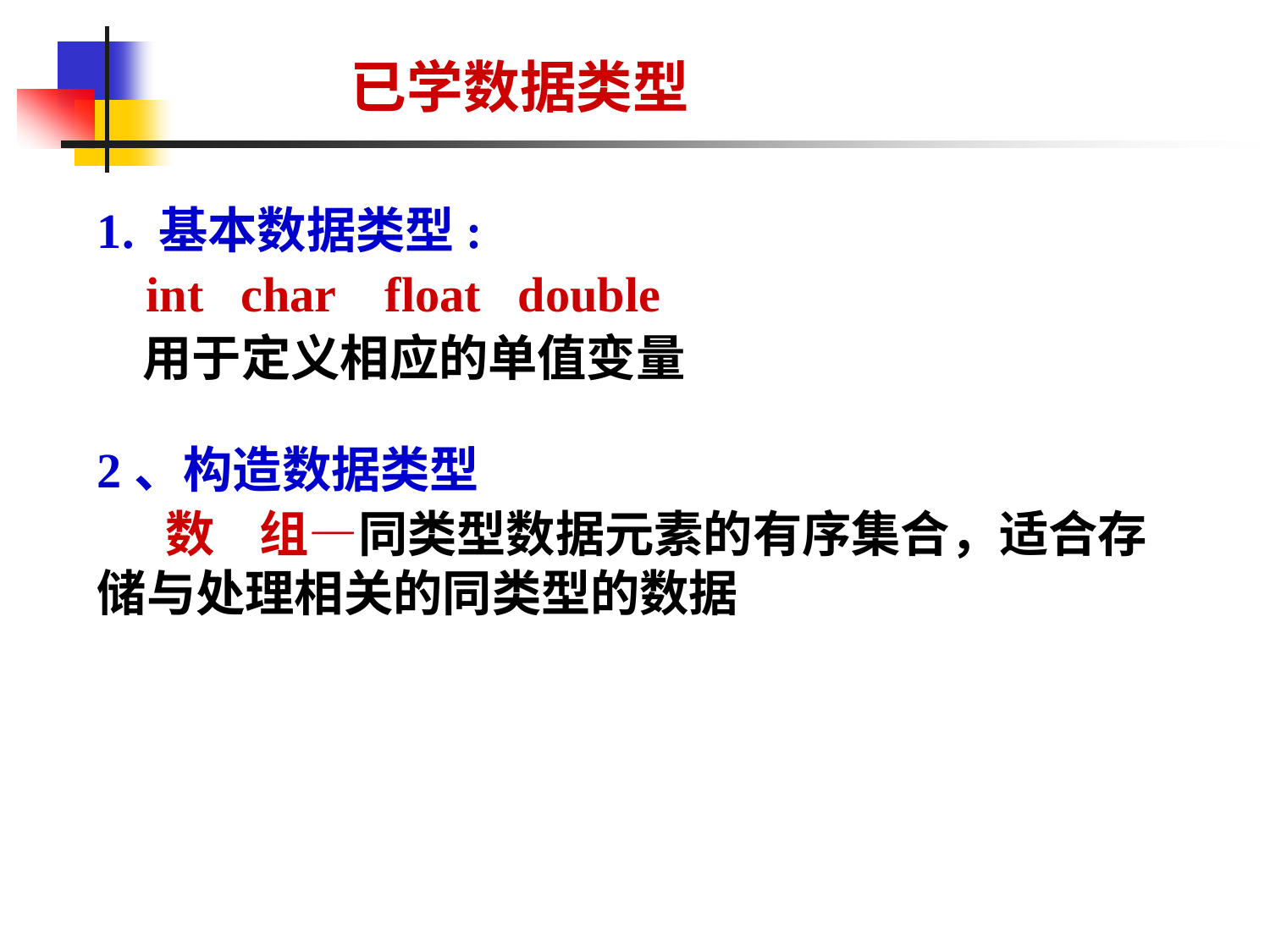

# 已学数据类型
1. 基本数据类型:
    int   char    float   double
   用于定义相应的单值变量
2、构造数据类型
     数    组—同类型数据元素的有序集合，适合存储与处理相关的同类型的数据